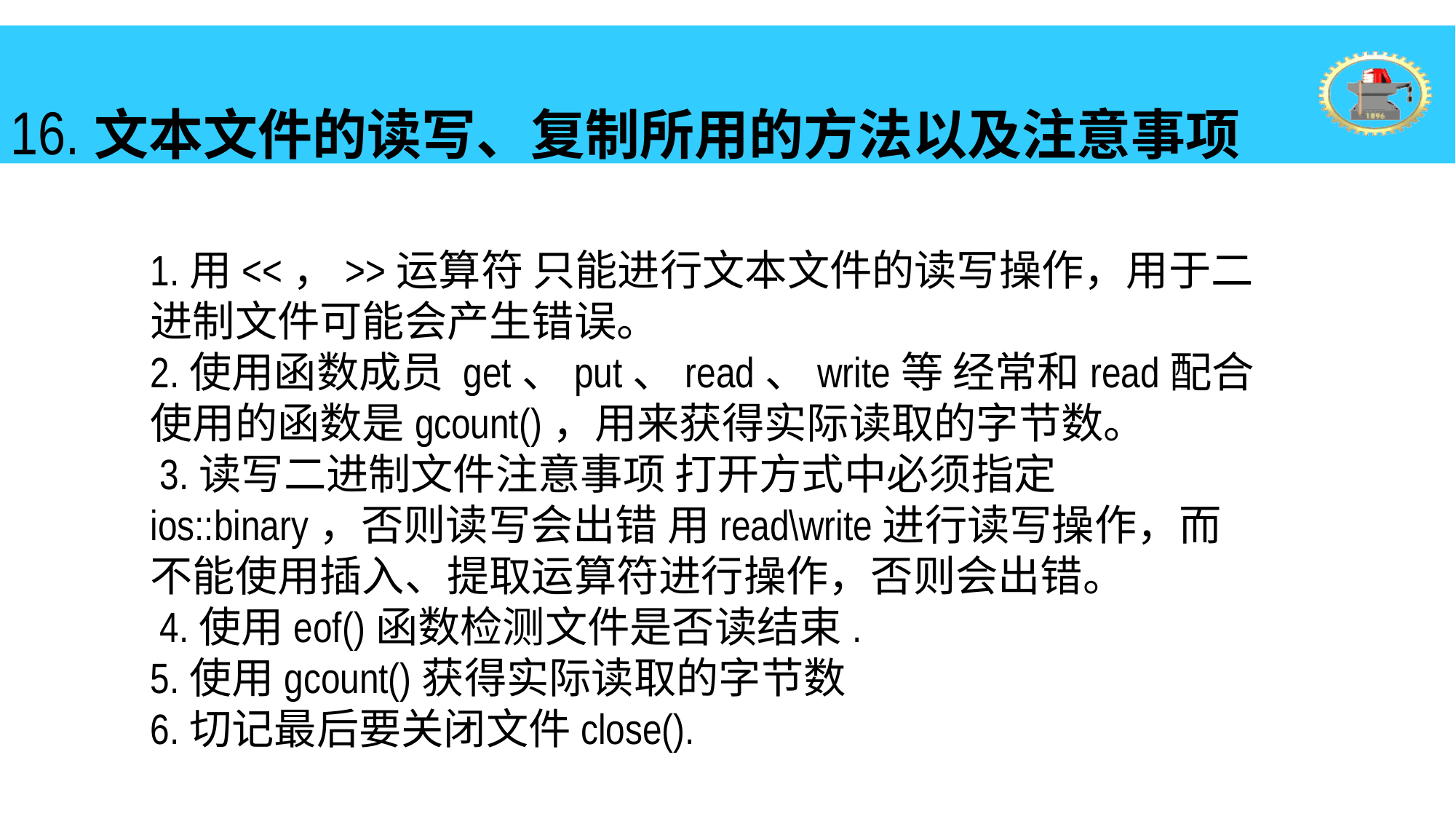

16.文本文件的读写、复制所用的方法以及注意事项
1.用<<，>>运算符 只能进行文本文件的读写操作，用于二进制文件可能会产生错误。
2.使用函数成员 get、put、read、write等 经常和read配合使用的函数是gcount()，用来获得实际读取的字节数。
 3.读写二进制文件注意事项 打开方式中必须指定ios::binary，否则读写会出错 用read\write进行读写操作，而不能使用插入、提取运算符进行操作，否则会出错。
 4.使用eof()函数检测文件是否读结束.
5.使用gcount()获得实际读取的字节数
6.切记最后要关闭文件close().